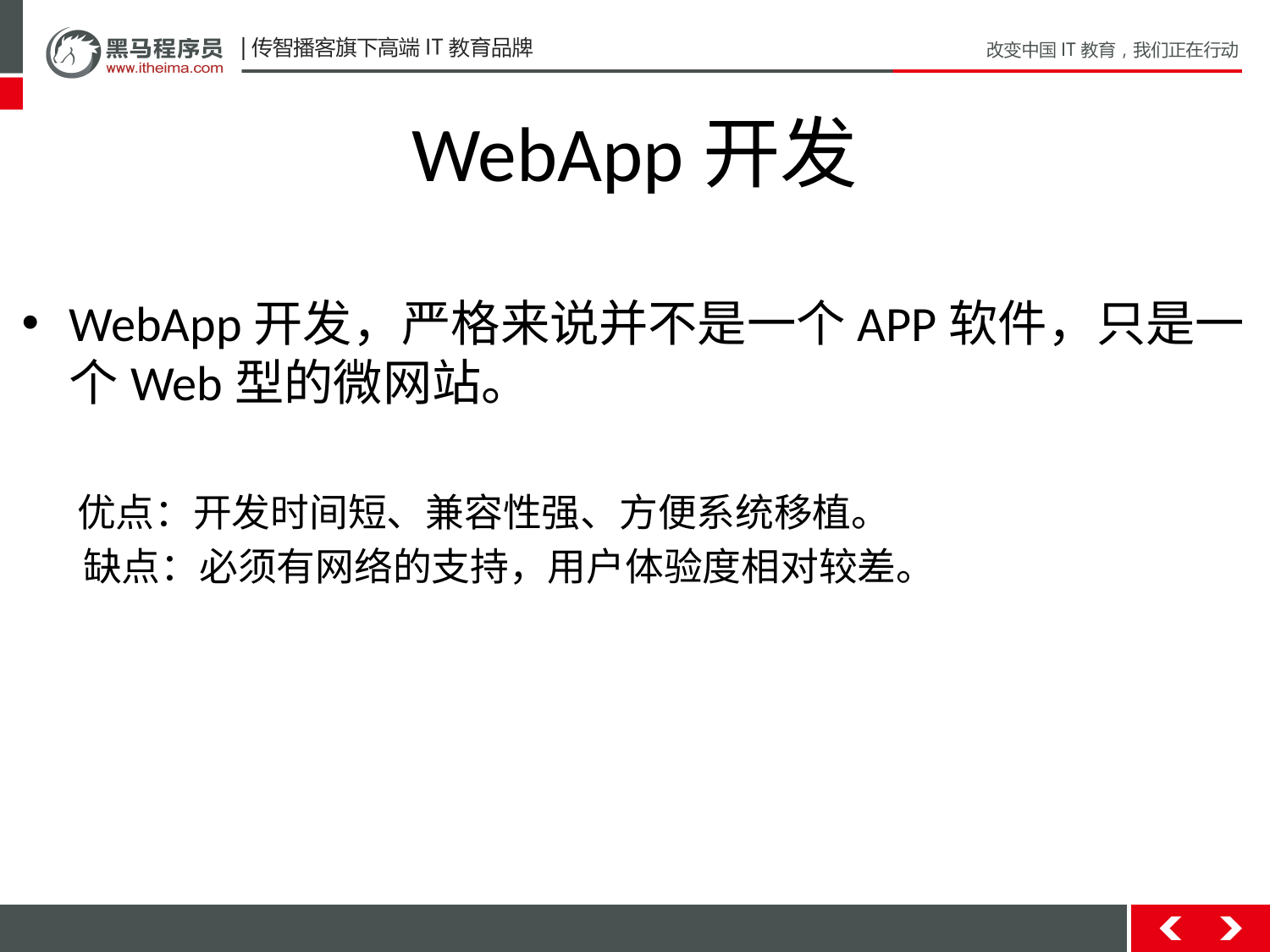

WebApp开发
WebApp开发，严格来说并不是一个APP软件，只是一个Web型的微网站。

      优点：开发时间短、兼容性强、方便系统移植。
      缺点：必须有网络的支持，用户体验度相对较差。